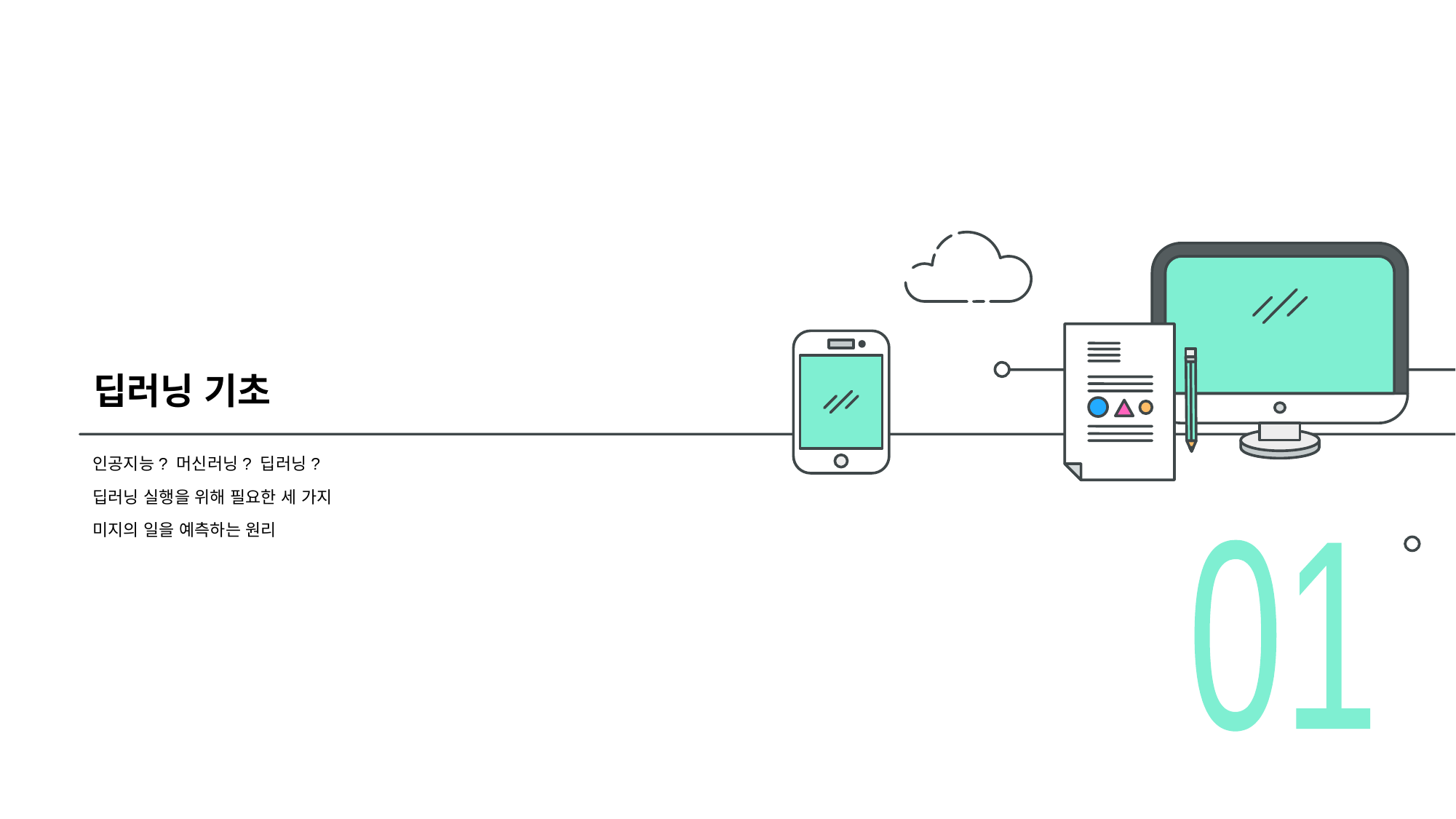

# 딥러닝 기초
인공지능? 머신러닝? 딥러닝?
딥러닝 실행을 위해 필요한 세 가지
미지의 일을 예측하는 원리
01